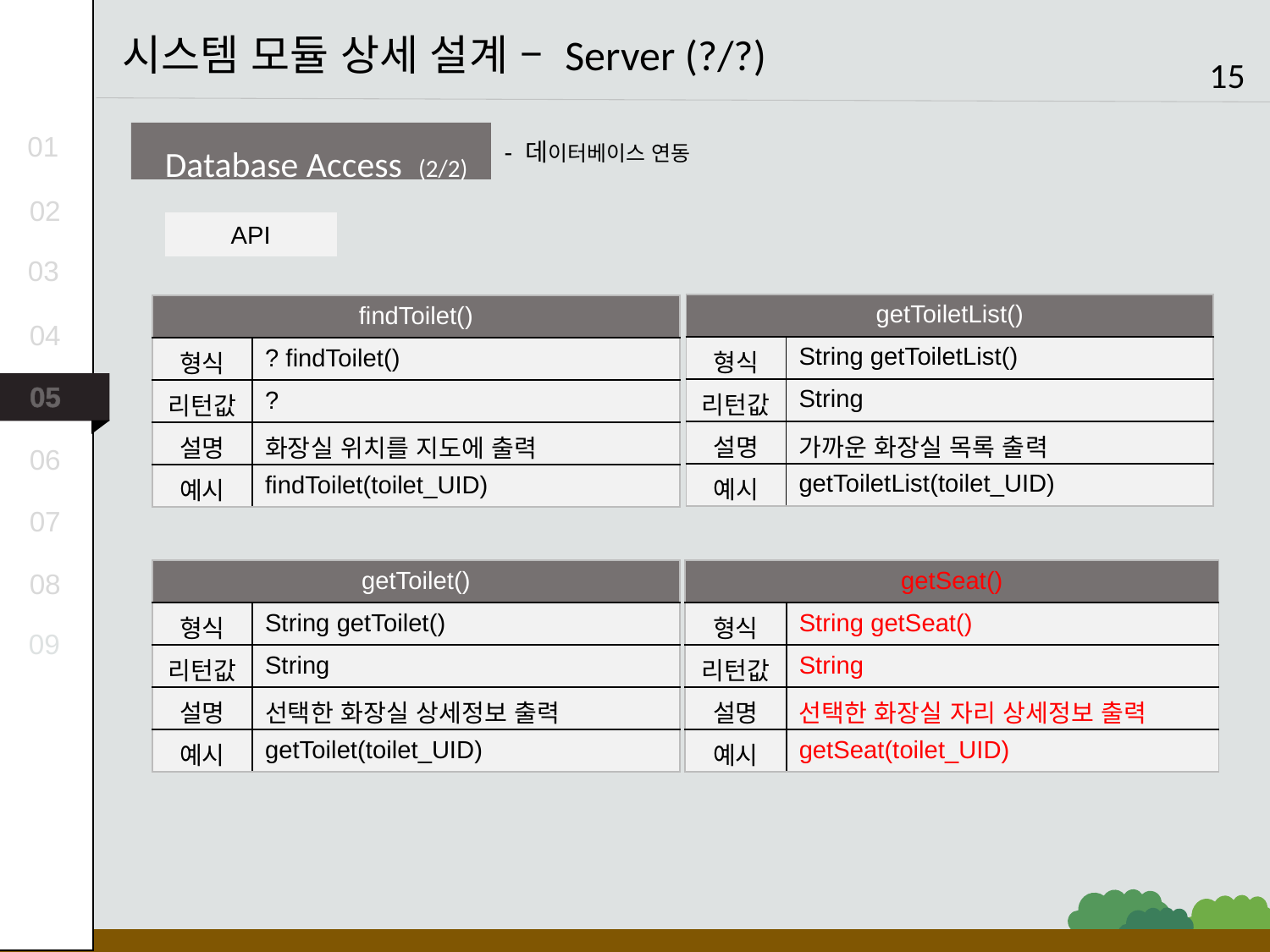

시스템 모듈 상세 설계 – Server (?/?)
15
Database Access  (2/2)

- 데이터베이스 연동
API
01
02
03
| getToiletList() |  |
| --- | --- |
| 형식 | String getToiletList() |
| 리턴값 | String |
| 설명 | 가까운 화장실 목록 출력 |
| 예시 | getToiletList(toilet\_UID) |
| findToilet() |  |
| --- | --- |
| 형식 | ? findToilet() |
| 리턴값 | ? |
| 설명 | 화장실 위치를 지도에 출력 |
| 예시 | findToilet(toilet\_UID) |

04
05

06
07
08
| getSeat() |  |
| --- | --- |
| 형식 | String getSeat() |
| 리턴값 | String |
| 설명 | 선택한 화장실 자리 상세정보 출력 |
| 예시 | getSeat(toilet\_UID) |
| getToilet() |  |
| --- | --- |
| 형식 | String getToilet() |
| 리턴값 | String |
| 설명 | 선택한 화장실 상세정보 출력 |
| 예시 | getToilet(toilet\_UID) |
09